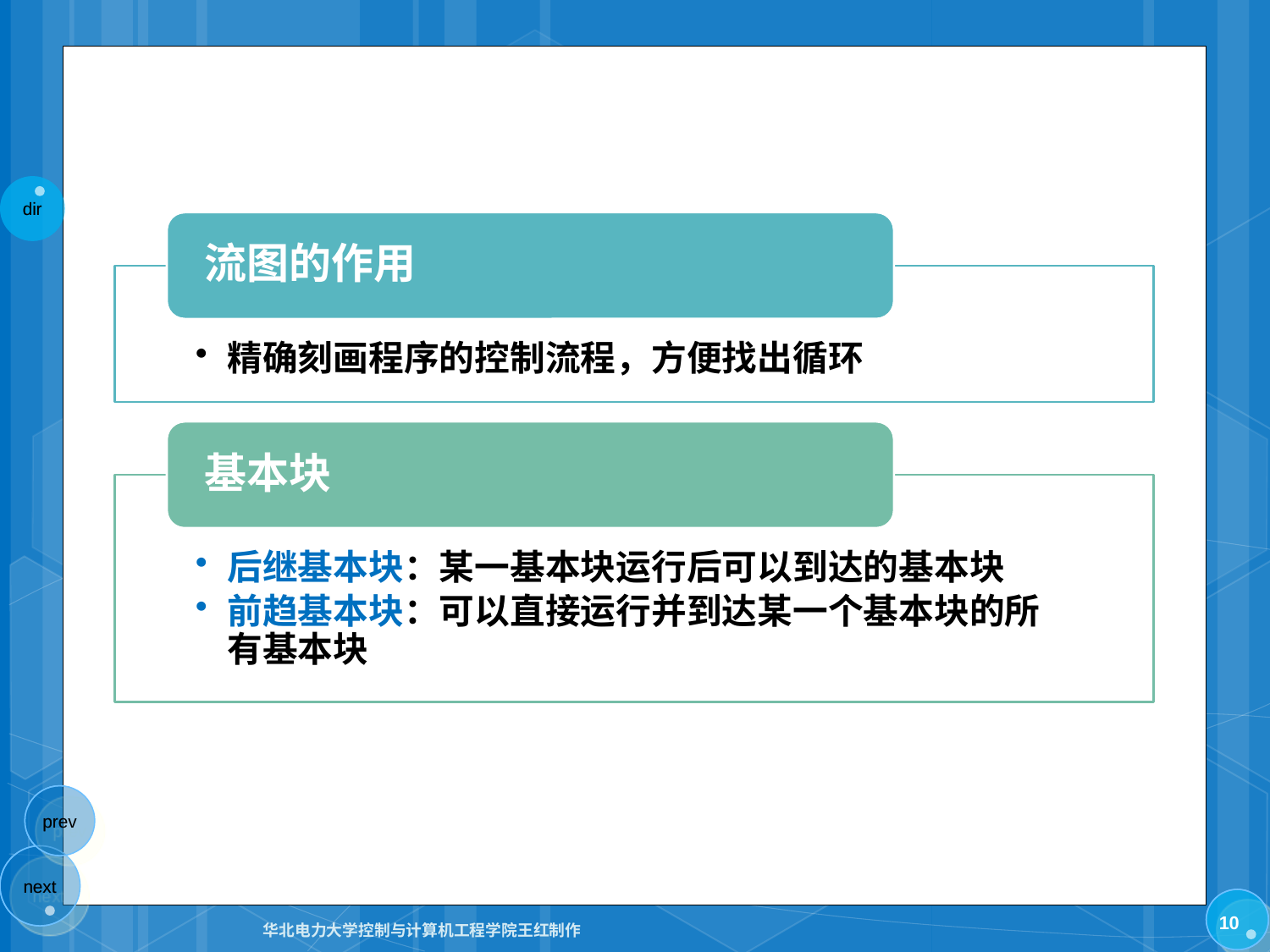

#
精确刻画程序的控制流程，方便找出循环
流图的作用
后继基本块：某一基本块运行后可以到达的基本块
前趋基本块：可以直接运行并到达某一个基本块的所有基本块
基本块
10
华北电力大学控制与计算机工程学院王红制作